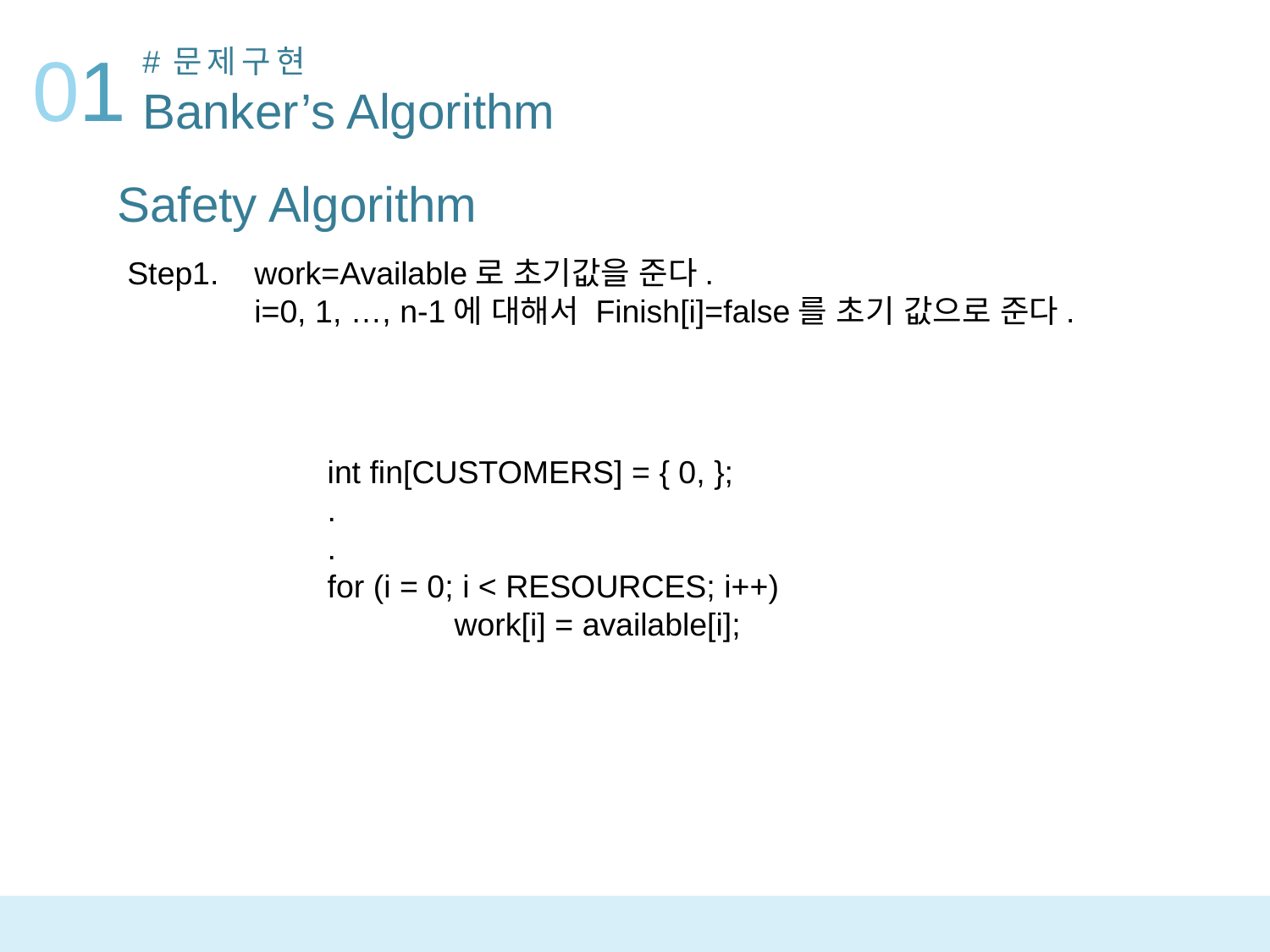

01
#문제구현
Banker’s Algorithm
Safety Algorithm
Step1.	work=Available로 초기값을 준다.
	i=0, 1, …, n-1에 대해서 Finish[i]=false를 초기 값으로 준다.
int fin[CUSTOMERS] = { 0, };
.
.
for (i = 0; i < RESOURCES; i++)
	work[i] = available[i];